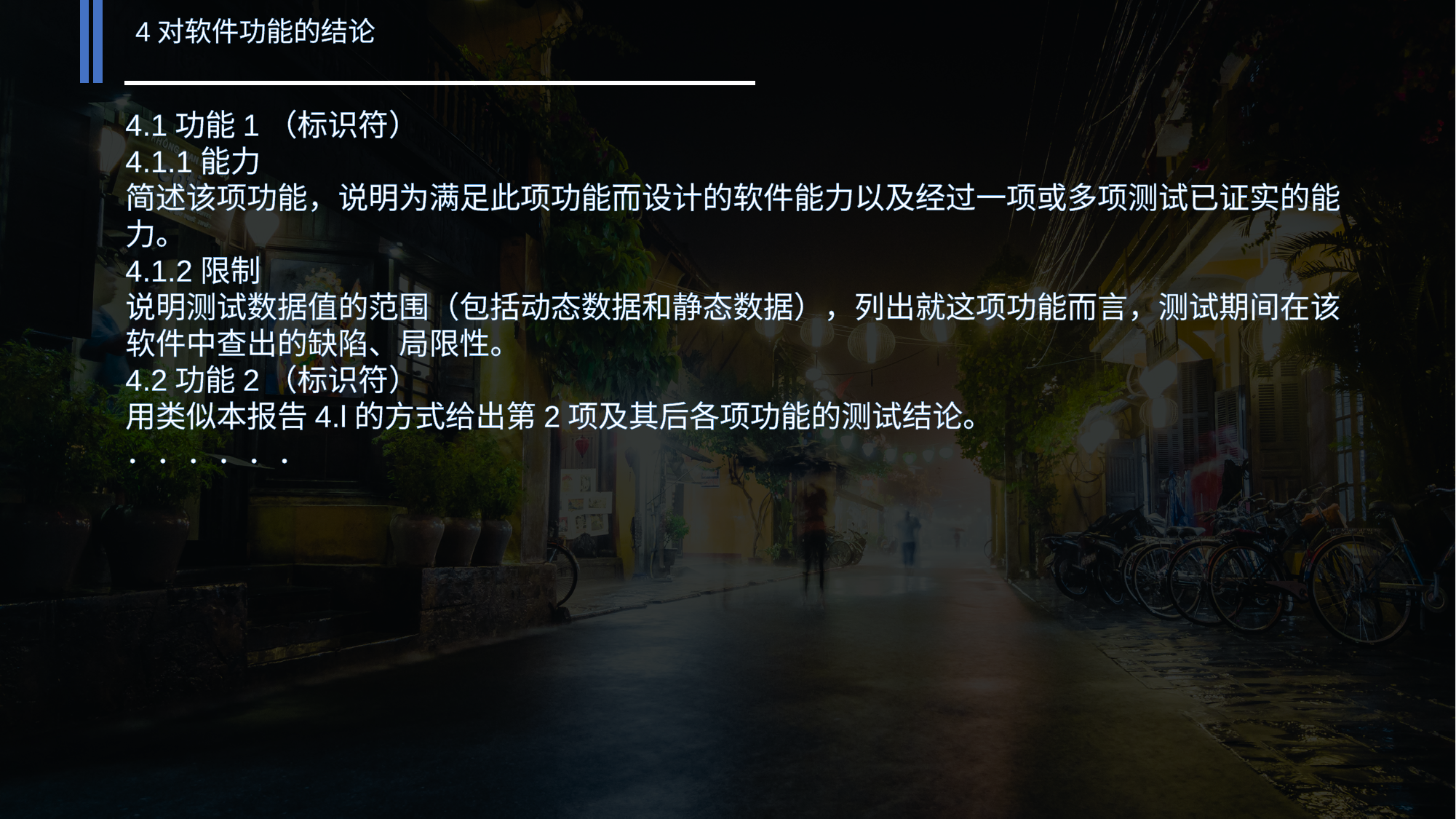

4对软件功能的结论
4.1功能1（标识符）
4.1.1能力
简述该项功能，说明为满足此项功能而设计的软件能力以及经过一项或多项测试已证实的能力。
4.1.2限制
说明测试数据值的范围（包括动态数据和静态数据），列出就这项功能而言，测试期间在该软件中查出的缺陷、局限性。
4.2功能2（标识符）
用类似本报告4.l的方式给出第2项及其后各项功能的测试结论。
．．．．．．